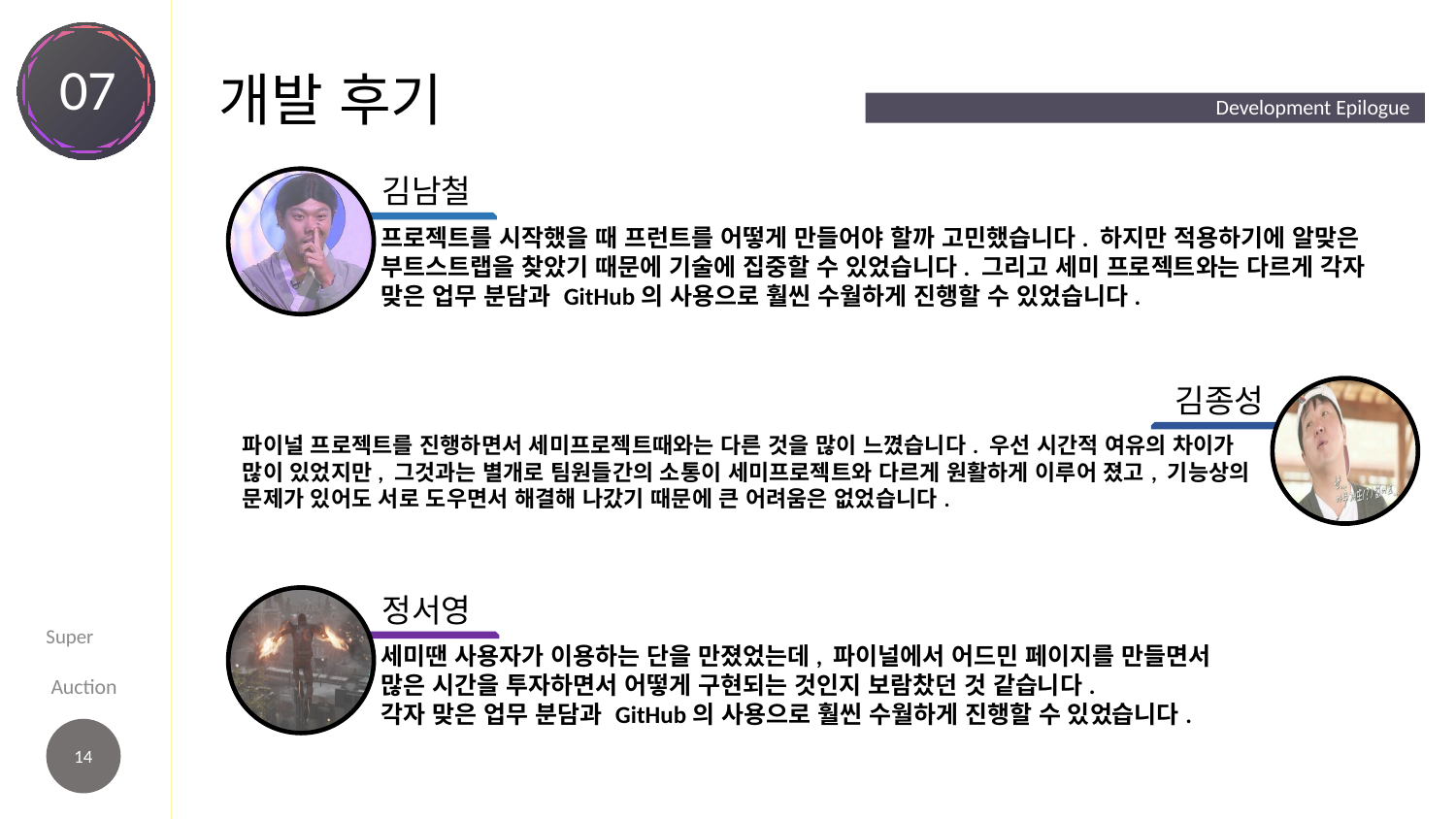

# 개발 후기
07
Development Epilogue
김남철

프로젝트를 시작했을 때 프런트를 어떻게 만들어야 할까 고민했습니다. 하지만 적용하기에 알맞은 부트스트랩을 찾았기 때문에 기술에 집중할 수 있었습니다. 그리고 세미 프로젝트와는 다르게 각자 맞은 업무 분담과 GitHub의 사용으로 훨씬 수월하게 진행할 수 있었습니다.
김종성

파이널 프로젝트를 진행하면서 세미프로젝트때와는 다른 것을 많이 느꼈습니다. 우선 시간적 여유의 차이가 많이 있었지만, 그것과는 별개로 팀원들간의 소통이 세미프로젝트와 다르게 원활하게 이루어 졌고, 기능상의 문제가 있어도 서로 도우면서 해결해 나갔기 때문에 큰 어려움은 없었습니다.
정서영

세미땐 사용자가 이용하는 단을 만졌었는데, 파이널에서 어드민 페이지를 만들면서
많은 시간을 투자하면서 어떻게 구현되는 것인지 보람찼던 것 같습니다.
각자 맞은 업무 분담과 GitHub의 사용으로 훨씬 수월하게 진행할 수 있었습니다.
Super

 Auction
14